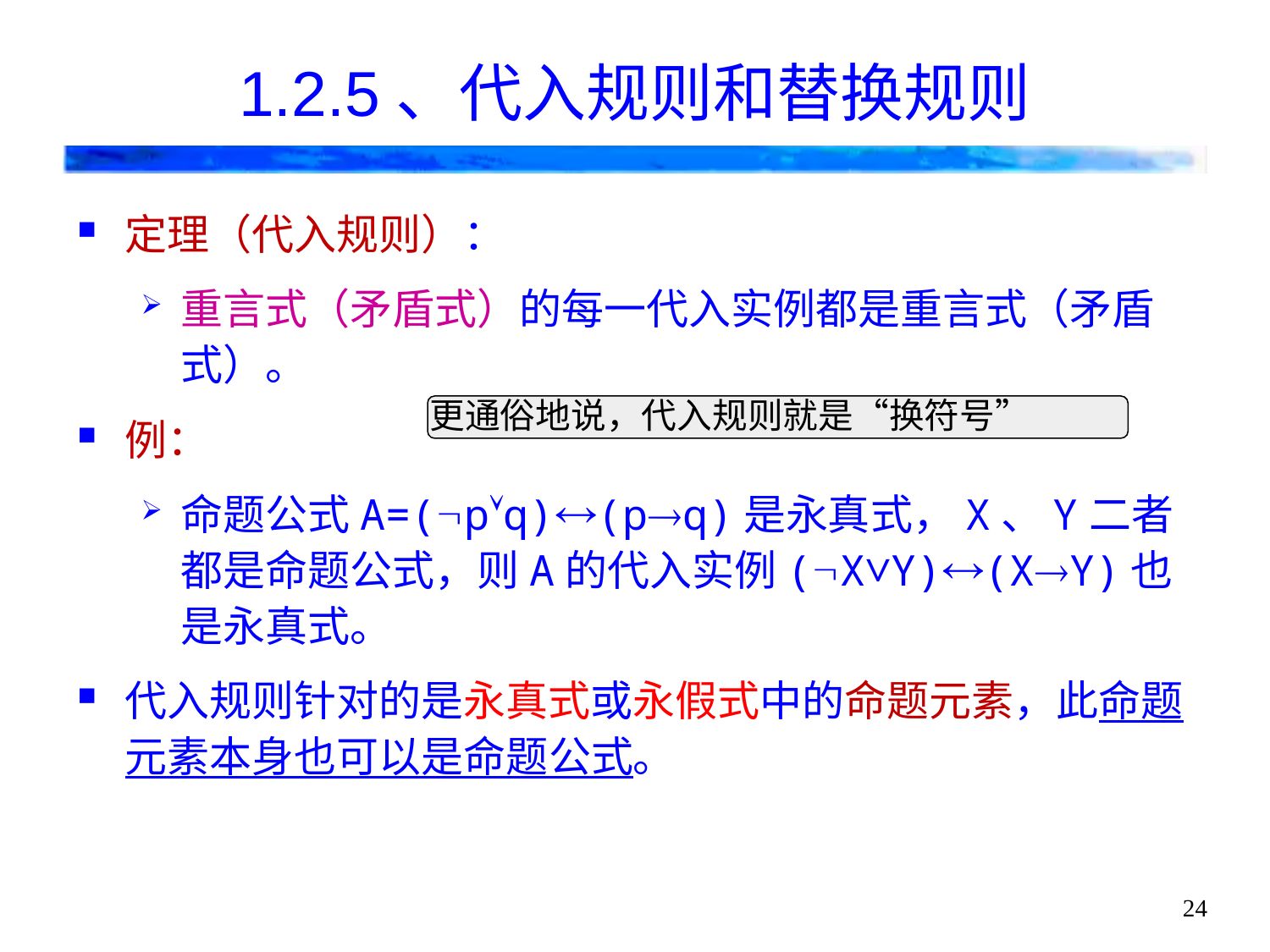

# 1.2.5、代入规则和替换规则
定理（代入规则）：
重言式（矛盾式）的每一代入实例都是重言式（矛盾式）。
例：
命题公式A=(¬p∨q)↔(p→q)是永真式，X、Y二者都是命题公式，则A的代入实例(¬X∨Y)↔(X→Y)也是永真式。
代入规则针对的是永真式或永假式中的命题元素，此命题元素本身也可以是命题公式。
更通俗地说，代入规则就是“换符号”
24